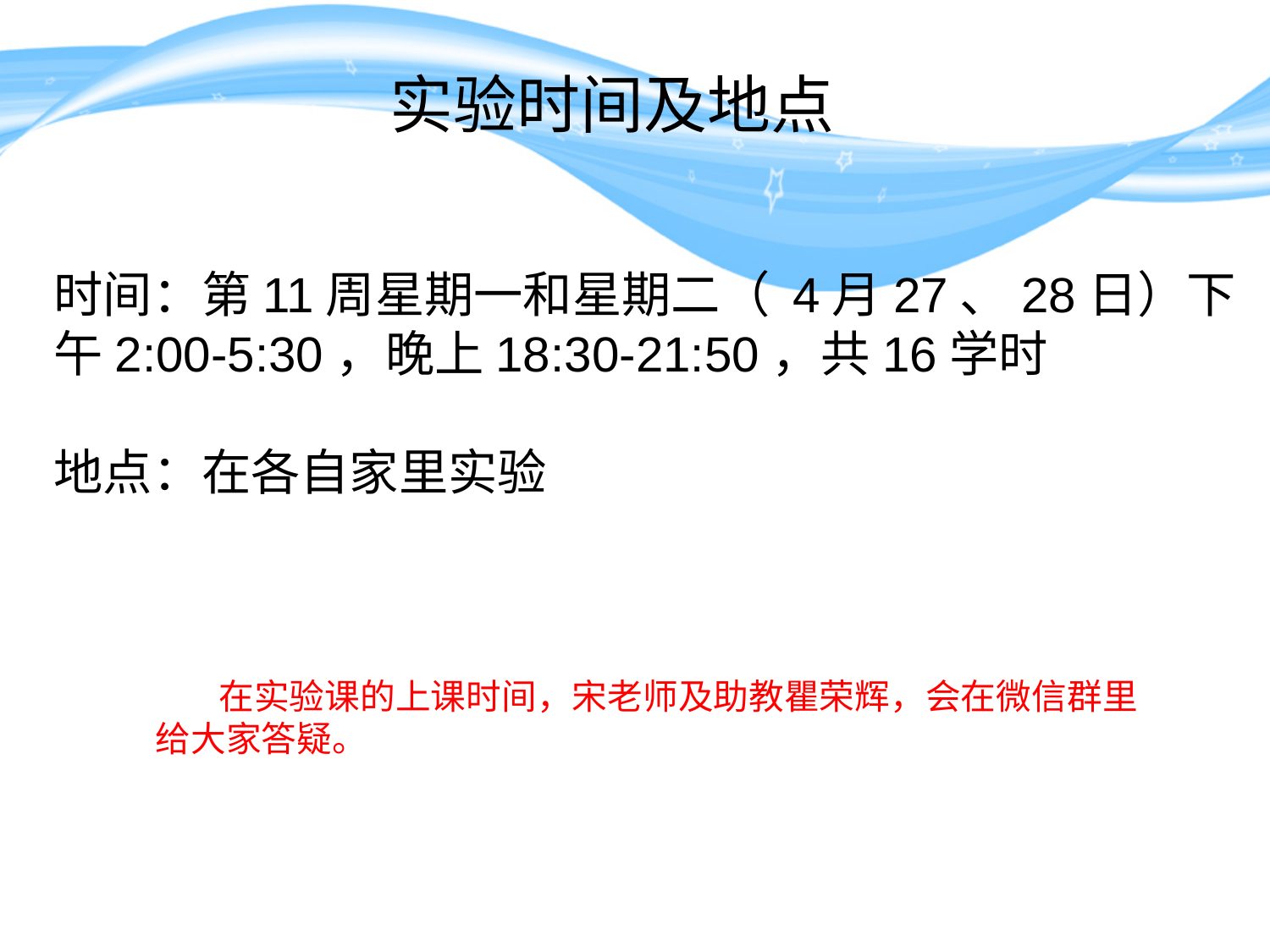

实验时间及地点
时间：第11周星期一和星期二（ 4月27、28日）下午2:00-5:30，晚上18:30-21:50，共16学时

地点：在各自家里实验
       在实验课的上课时间，宋老师及助教瞿荣辉，会在微信群里给大家答疑。